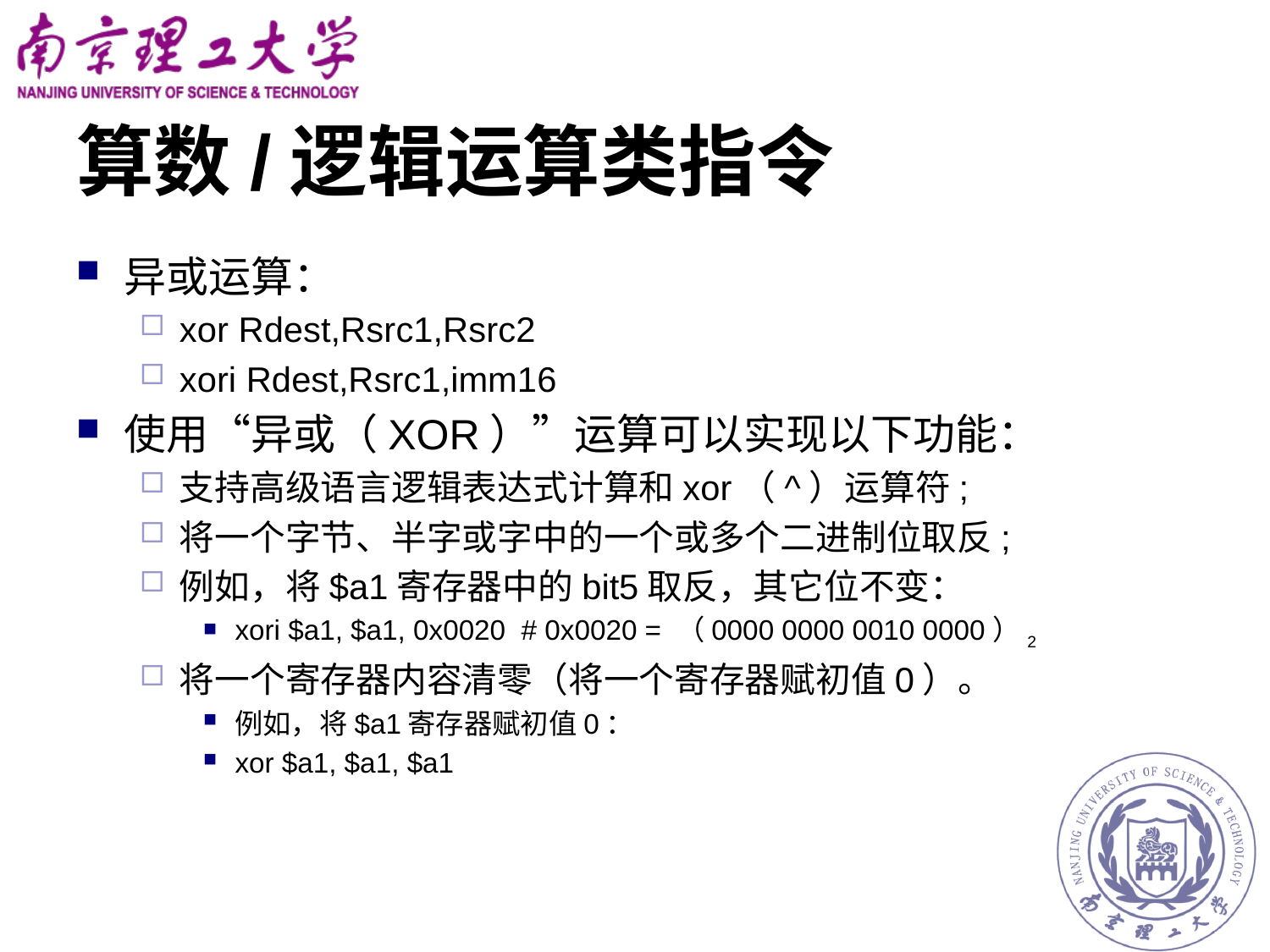

# 算数/逻辑运算类指令
异或运算：
xor Rdest,Rsrc1,Rsrc2
xori Rdest,Rsrc1,imm16
使用“异或（XOR）”运算可以实现以下功能：
支持高级语言逻辑表达式计算和xor（^）运算符;
将一个字节、半字或字中的一个或多个二进制位取反;
例如，将$a1寄存器中的bit5取反，其它位不变：
xori $a1, $a1, 0x0020  # 0x0020 = （0000 0000 0010 0000）2
将一个寄存器内容清零（将一个寄存器赋初值0）。
例如，将$a1寄存器赋初值0：
xor $a1, $a1, $a1